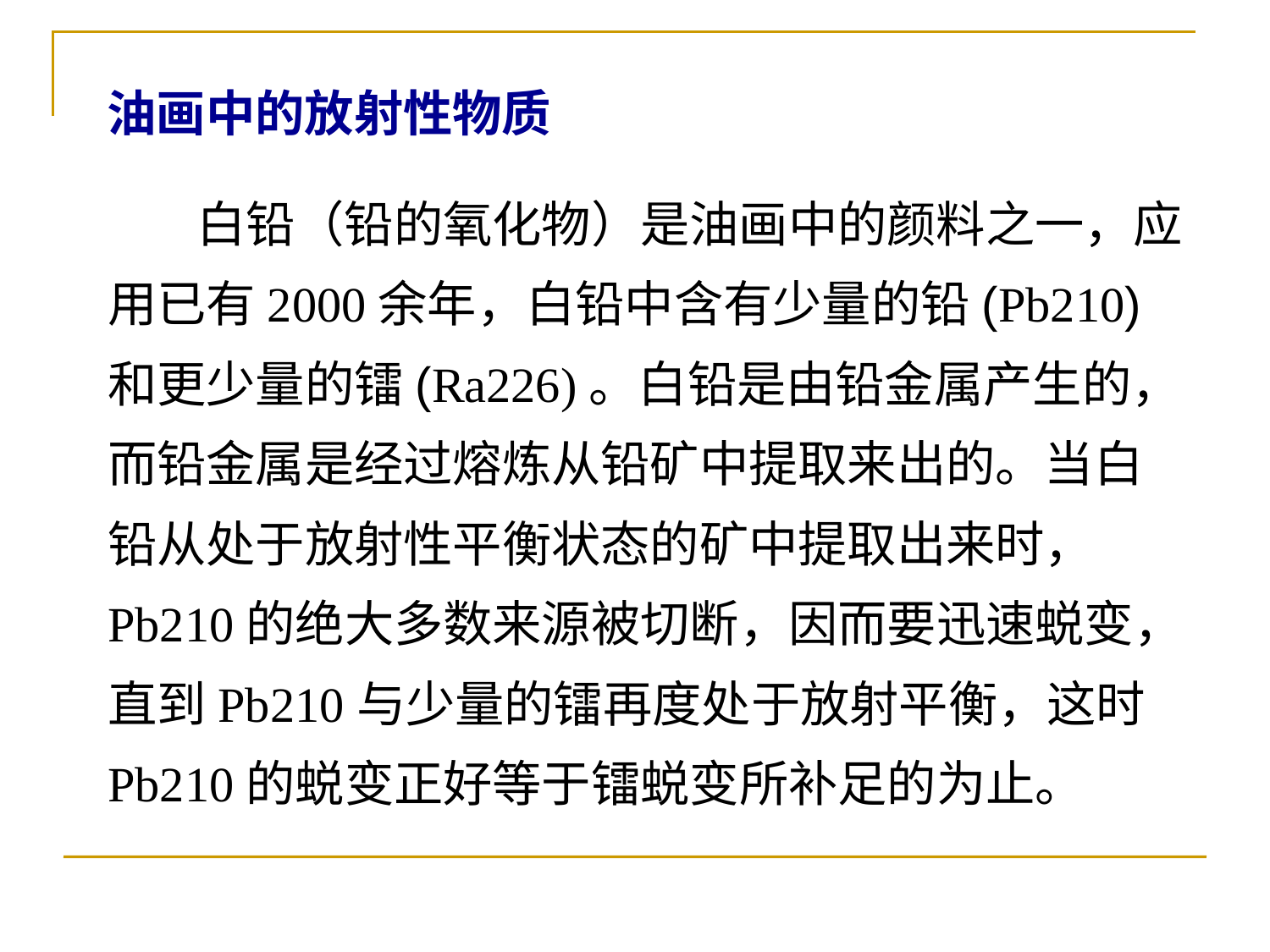

油画中的放射性物质
       白铅（铅的氧化物）是油画中的颜料之一，应用已有2000余年，白铅中含有少量的铅(Pb210)和更少量的镭(Ra226)。白铅是由铅金属产生的，而铅金属是经过熔炼从铅矿中提取来出的。当白铅从处于放射性平衡状态的矿中提取出来时， Pb210的绝大多数来源被切断，因而要迅速蜕变，直到Pb210与少量的镭再度处于放射平衡，这时Pb210的蜕变正好等于镭蜕变所补足的为止。